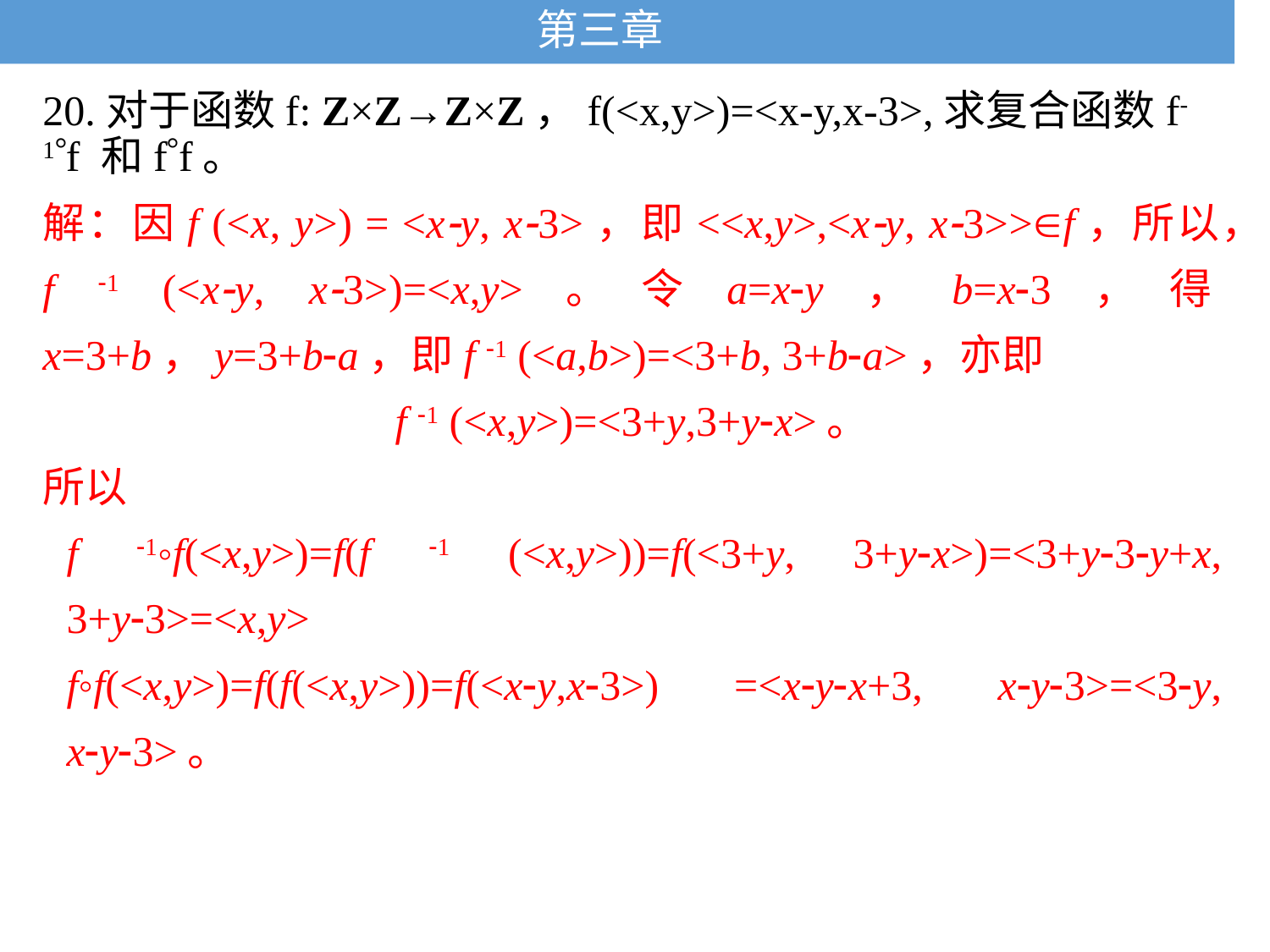

# 第三章
20.对于函数f: Z×Z→Z×Z，f(<x,y>)=<x-y,x-3>,求复合函数f-1°f 和f°f。
解：因f (<x, y>) = <x−y, x−3>，即<<x,y>,<x−y, x−3>>∈f，所以，f −1 (<x−y, x−3>)=<x,y>。令a=x−y，b=x−3，得x=3+b，y=3+b−a，即f −1 (<a,b>)=<3+b, 3+b−a>，亦即
f −1 (<x,y>)=<3+y,3+y−x>。
所以
f −1◦f(<x,y>)=f(f −1 (<x,y>))=f(<3+y, 3+y−x>)=<3+y−3−y+x, 3+y−3>=<x,y>
f◦f(<x,y>)=f(f(<x,y>))=f(<x−y,x−3>) =<x−y−x+3, x−y−3>=<3−y, x−y−3>。